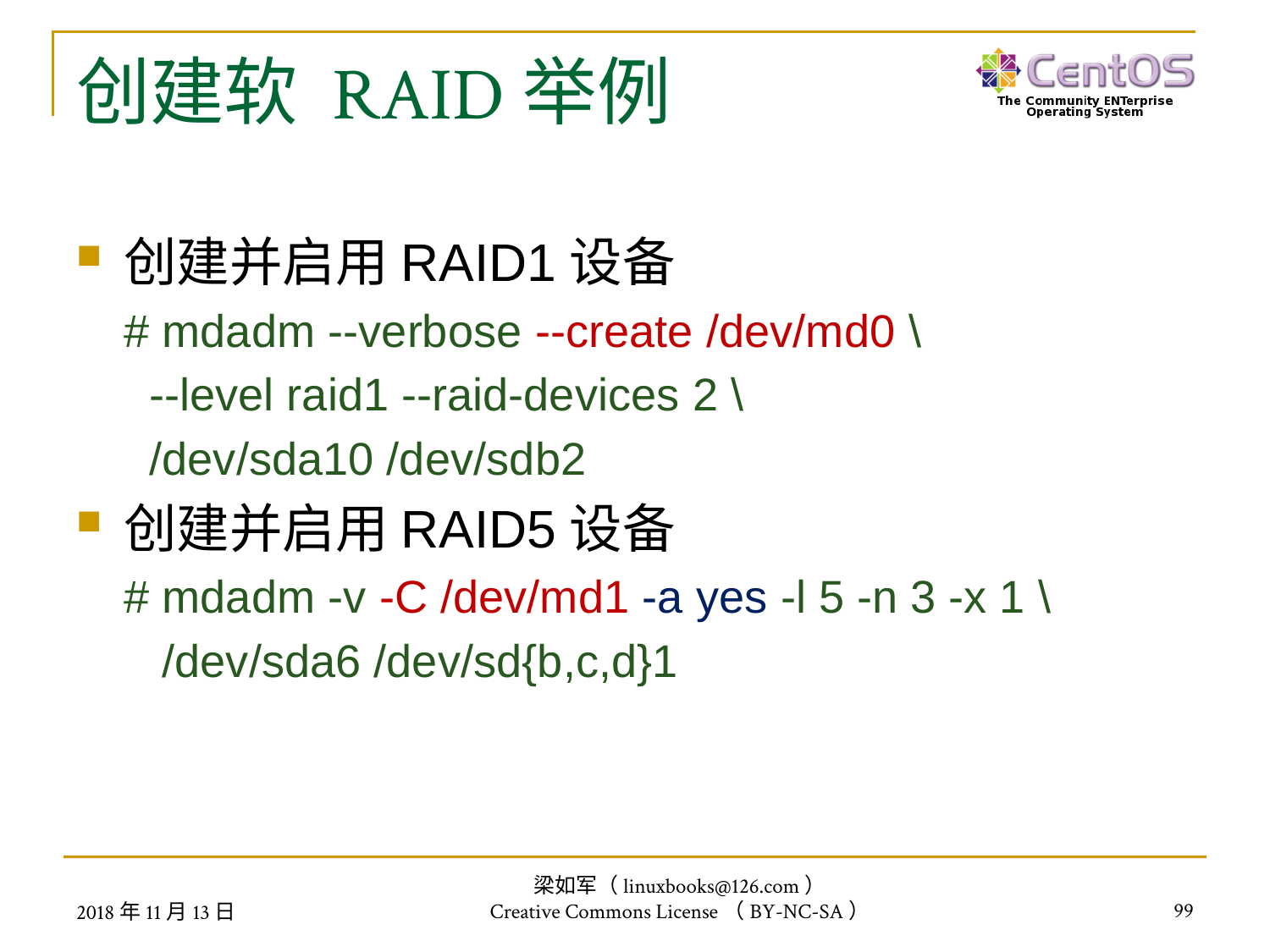

# 创建软 RAID举例
创建并启用RAID1设备
# mdadm --verbose --create /dev/md0 \
  --level raid1 --raid-devices 2 \
  /dev/sda10 /dev/sdb2
创建并启用RAID5设备
# mdadm -v -C /dev/md1 -a yes -l 5 -n 3 -x 1 \
   /dev/sda6 /dev/sd{b,c,d}1
梁如军（linuxbooks@126.com）
Creative Commons License（BY-NC-SA）
2018年11月13日
99